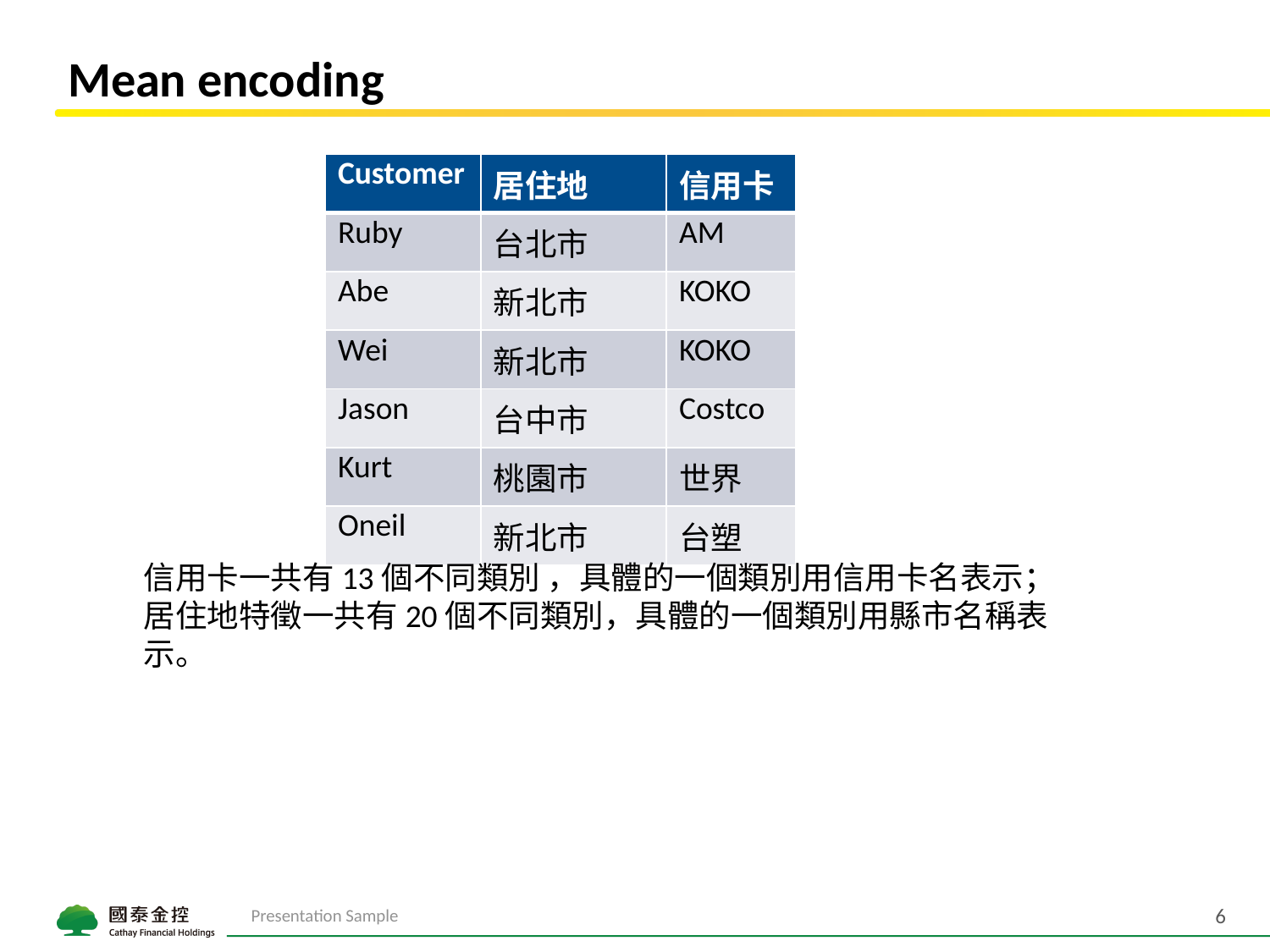

# Mean encoding
| Customer | 居住地 | 信用卡 |
| --- | --- | --- |
| Ruby | 台北市 | AM |
| Abe | 新北市 | KOKO |
| Wei | 新北市 | KOKO |
| Jason | 台中市 | Costco |
| Kurt | 桃園市 | 世界 |
| Oneil | 新北市 | 台塑 |
信用卡一共有13個不同類別 ，具體的一個類別用信用卡名表示；居住地特徵一共有20個不同類別，具體的一個類別用縣市名稱表示。
6
Presentation Sample